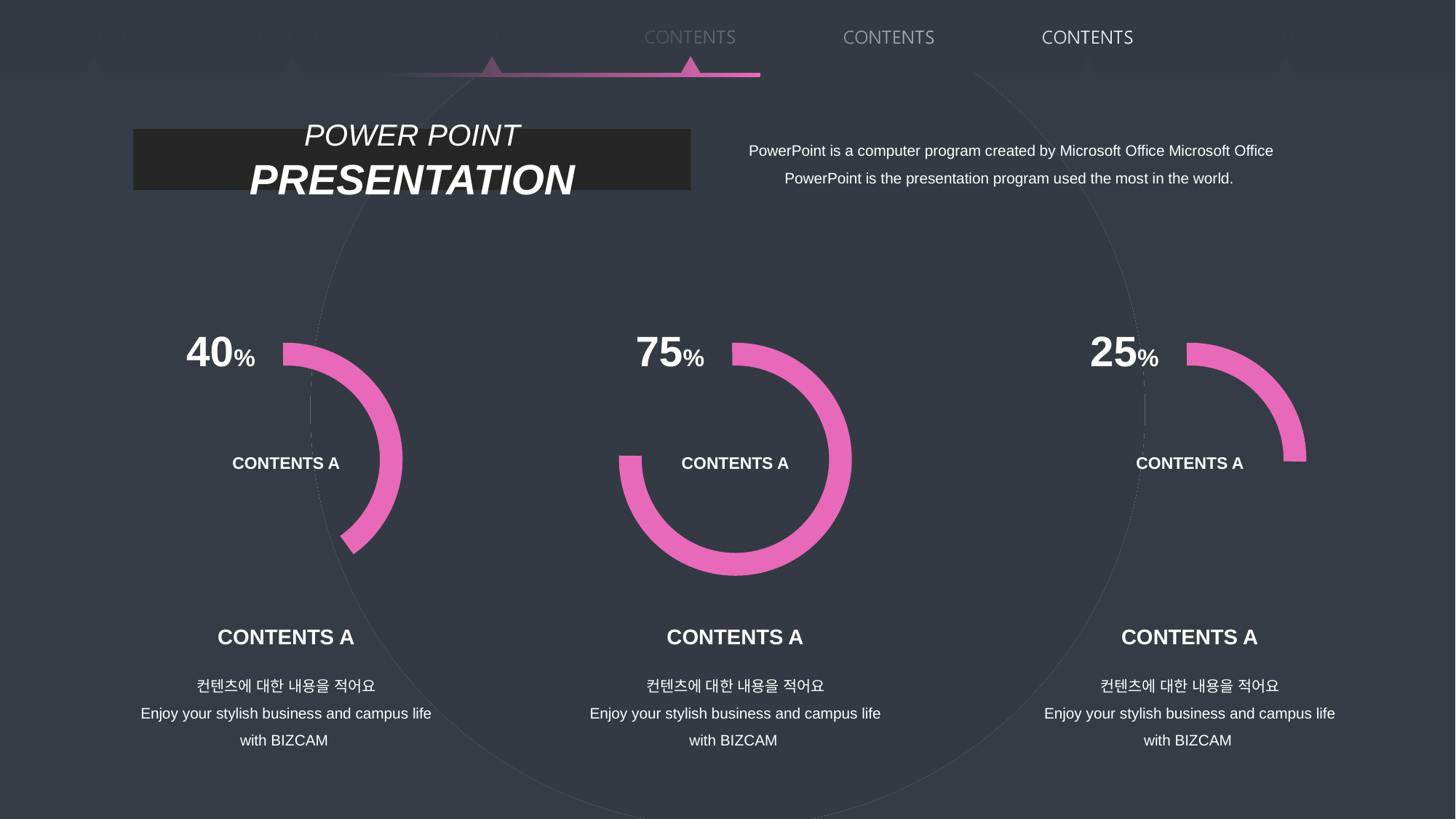

PowerPoint is a computer program created by Microsoft Office Microsoft Office PowerPoint is the presentation program used the most in the world.
POWER POINT PRESENTATION
40%
75%
25%

CONTENTS A
CONTENTS A
CONTENTS A
CONTENTS A
CONTENTS A
CONTENTS A
컨텐츠에 대한 내용을 적어요
Enjoy your stylish business and campus life with BIZCAM
컨텐츠에 대한 내용을 적어요
Enjoy your stylish business and campus life with BIZCAM
컨텐츠에 대한 내용을 적어요
Enjoy your stylish business and campus life with BIZCAM